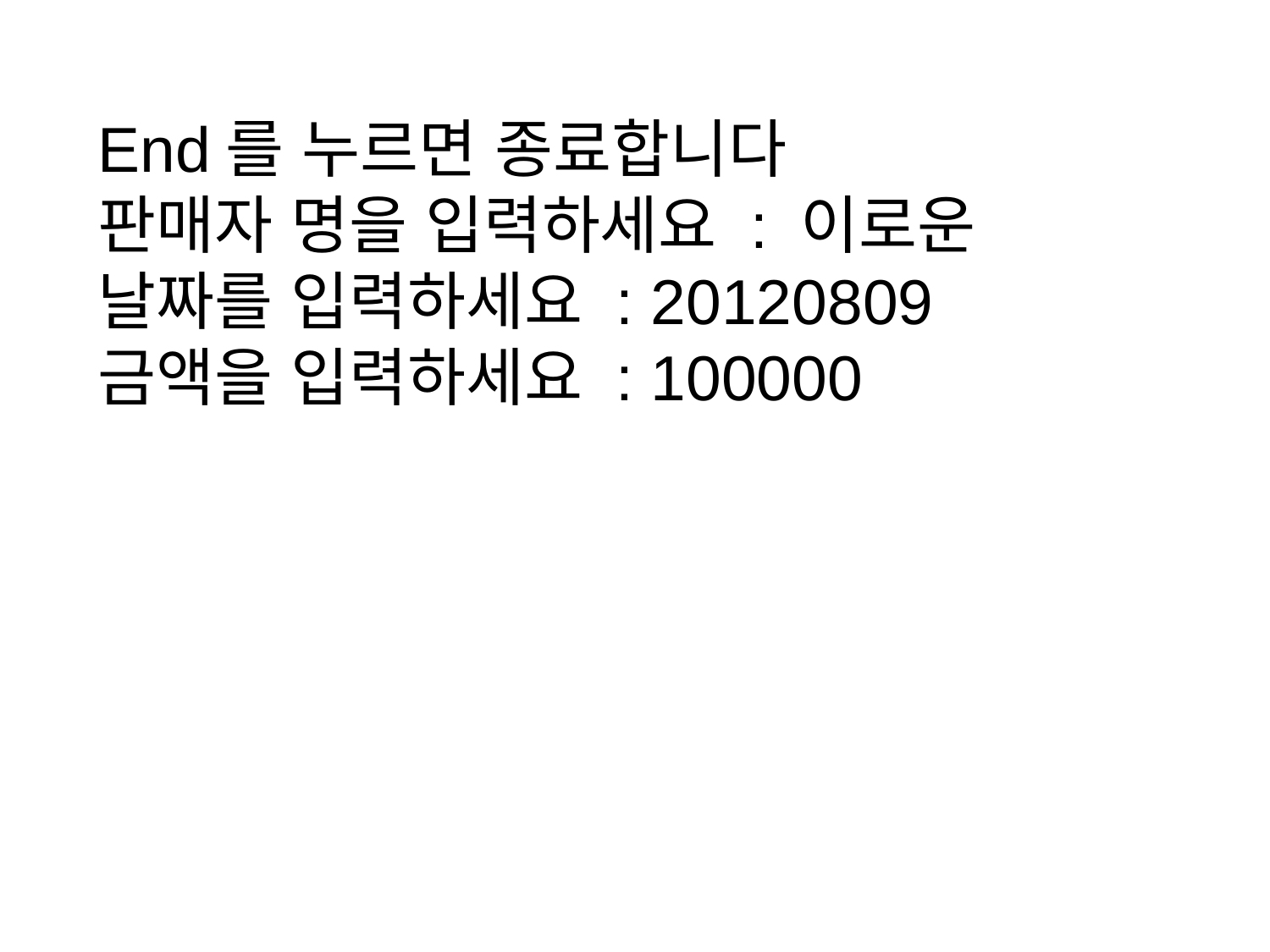

# End를 누르면 종료합니다 판매자 명을 입력하세요 : 이로운 날짜를 입력하세요 : 20120809 금액을 입력하세요 : 100000